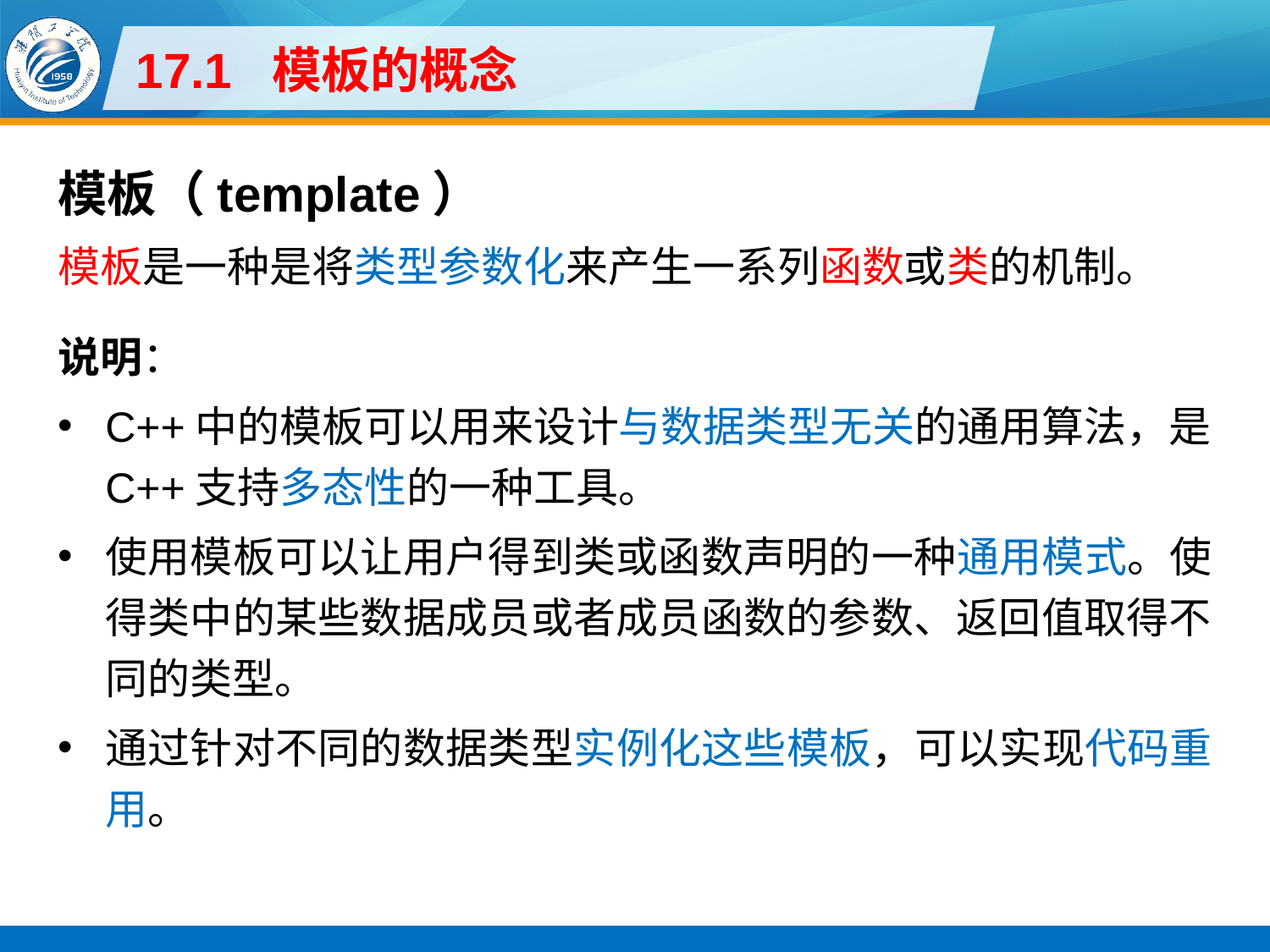

# 17.1  模板的概念
模板（template）
模板是一种是将类型参数化来产生一系列函数或类的机制。
说明：
C++中的模板可以用来设计与数据类型无关的通用算法，是C++支持多态性的一种工具。
使用模板可以让用户得到类或函数声明的一种通用模式。使得类中的某些数据成员或者成员函数的参数、返回值取得不同的类型。
通过针对不同的数据类型实例化这些模板，可以实现代码重用。